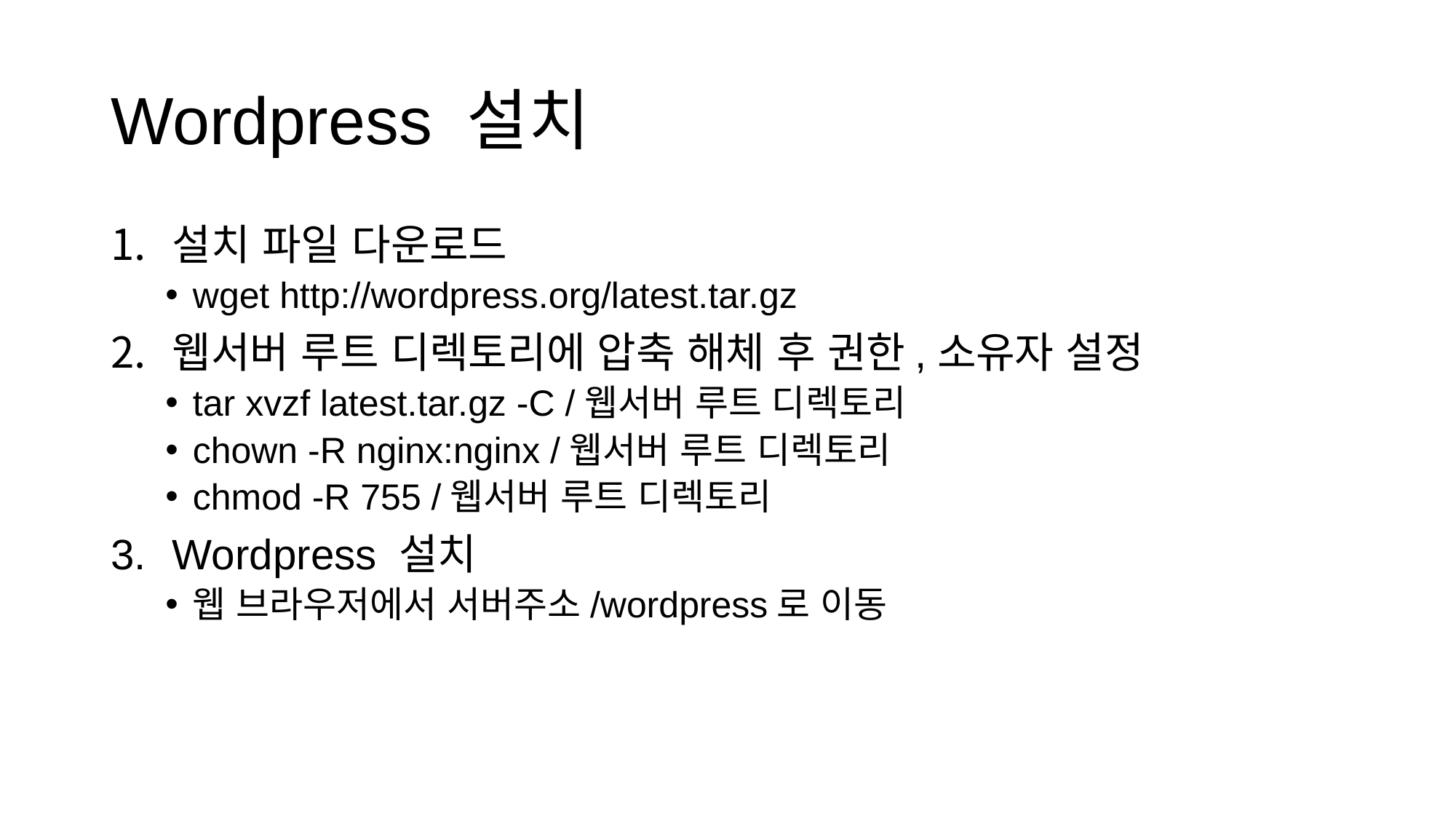

# Wordpress 설치
설치 파일 다운로드
wget http://wordpress.org/latest.tar.gz
웹서버 루트 디렉토리에 압축 해체 후 권한,소유자 설정
tar xvzf latest.tar.gz -C /웹서버 루트 디렉토리
chown -R nginx:nginx /웹서버 루트 디렉토리
chmod -R 755 /웹서버 루트 디렉토리
Wordpress 설치
웹 브라우저에서 서버주소/wordpress로 이동